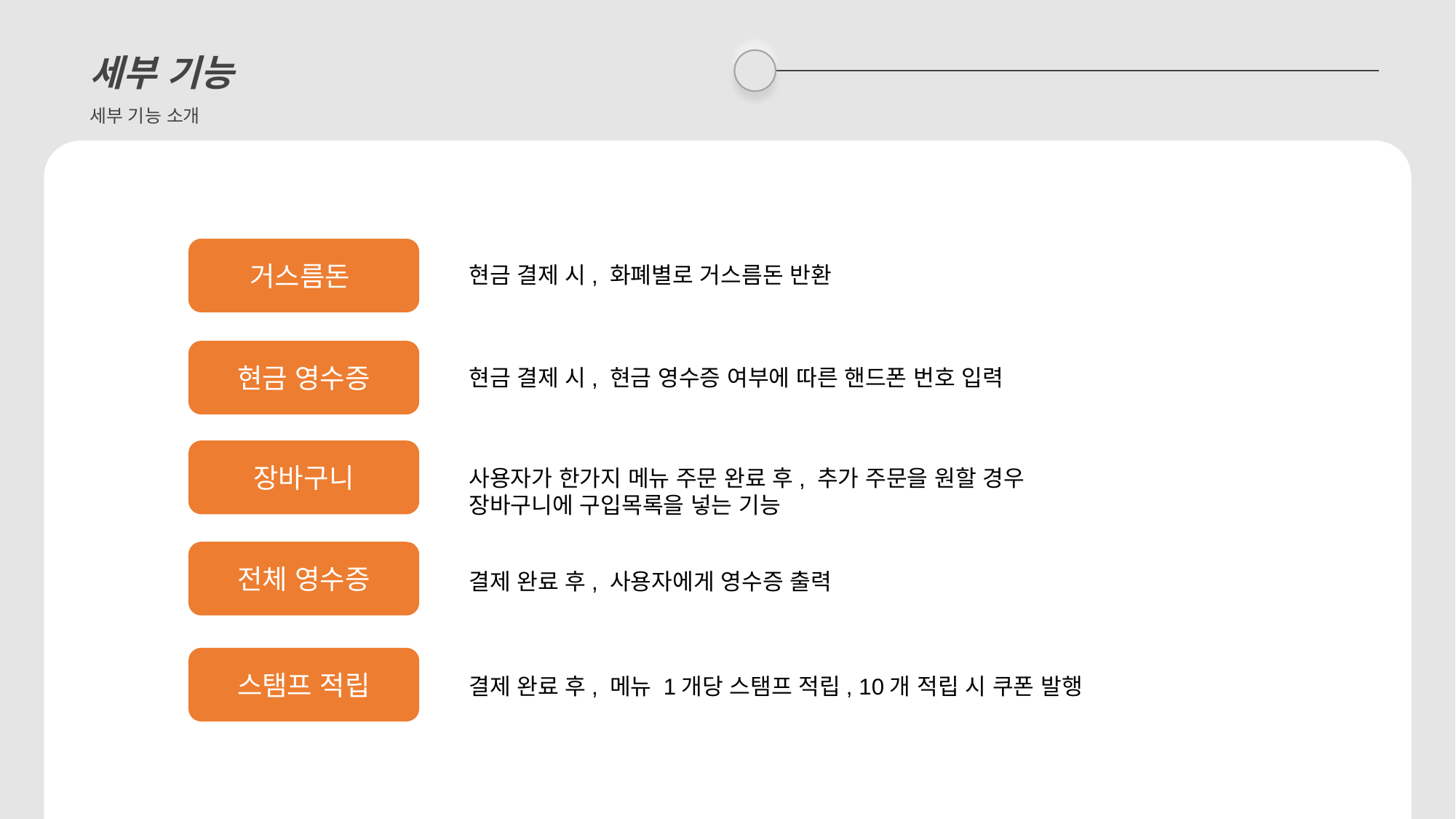

세부 기능
세부 기능 소개

거스름돈
현금 결제 시, 화폐별로 거스름돈 반환
현금 영수증
현금 결제 시, 현금 영수증 여부에 따른 핸드폰 번호 입력
장바구니
사용자가 한가지 메뉴 주문 완료 후, 추가 주문을 원할 경우
장바구니에 구입목록을 넣는 기능
전체 영수증
결제 완료 후, 사용자에게 영수증 출력
스탬프 적립
결제 완료 후, 메뉴 1개당 스탬프 적립, 10개 적립 시 쿠폰 발행